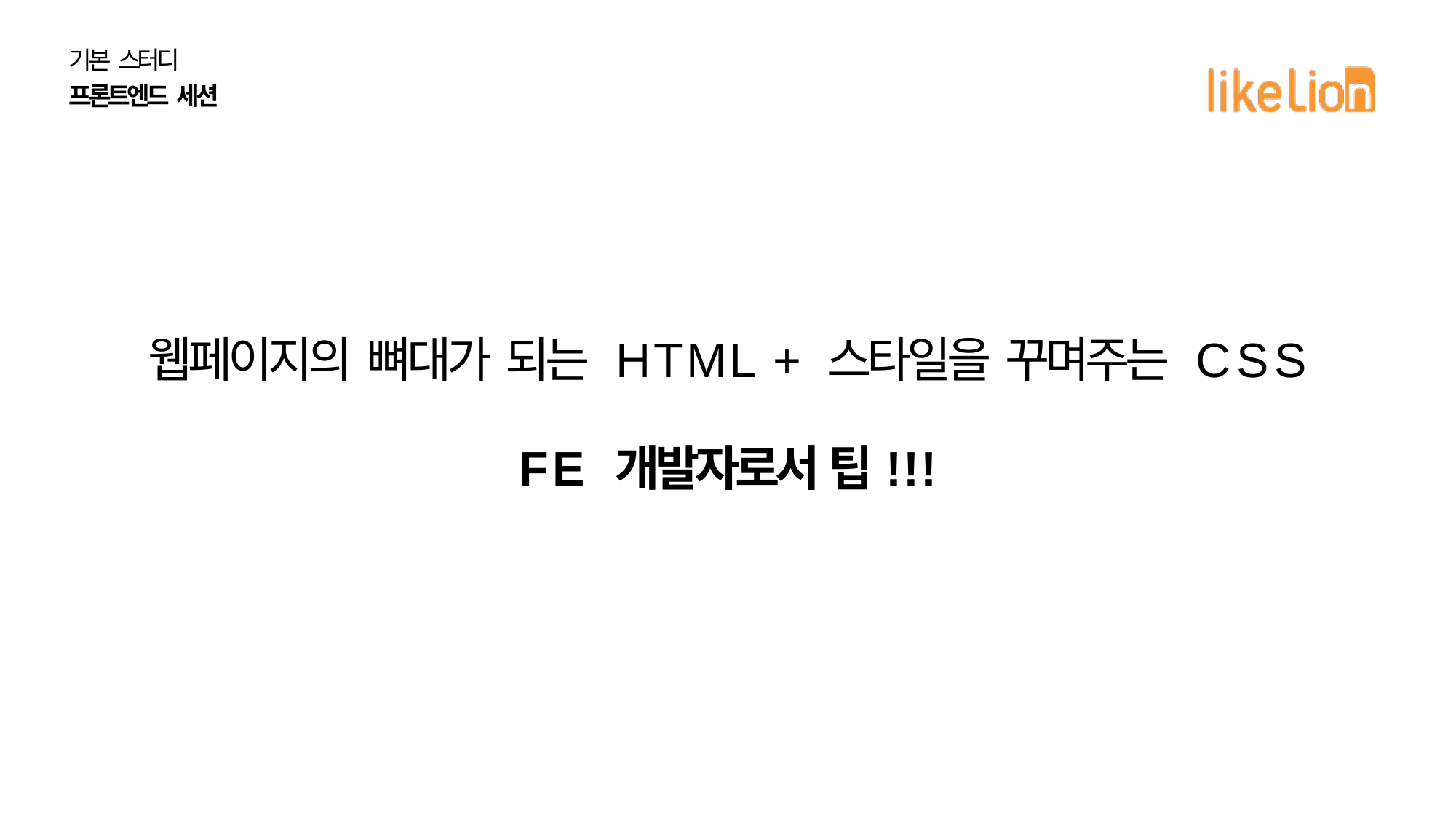

기본 스터디
프론트엔드 세션

웹페이지의 뼈대가 되는 HTML + 스타일을 꾸며주는 CSS
FE 개발자로서 팁!!!